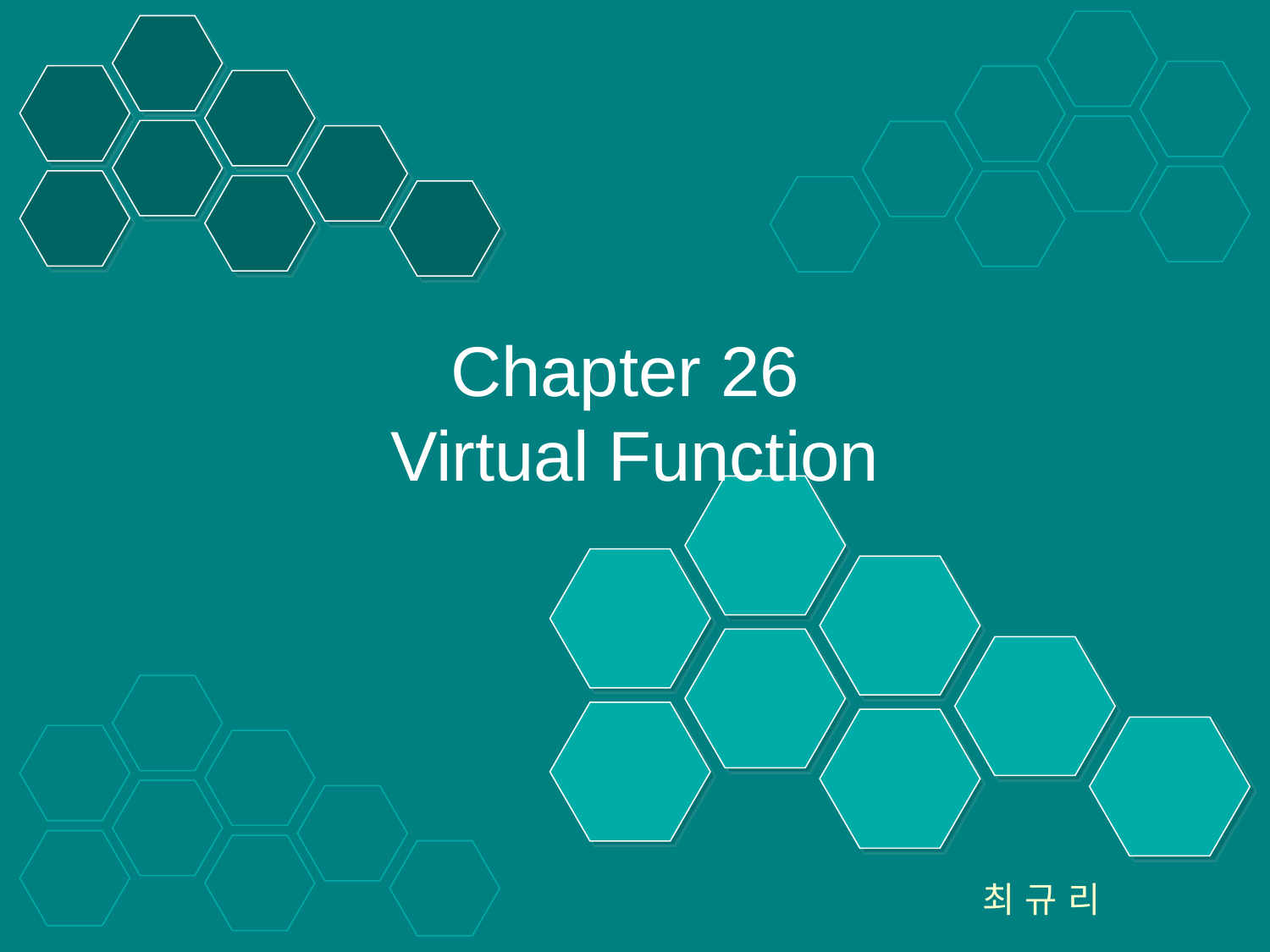

# Chapter 26 Virtual Function
최 규 리